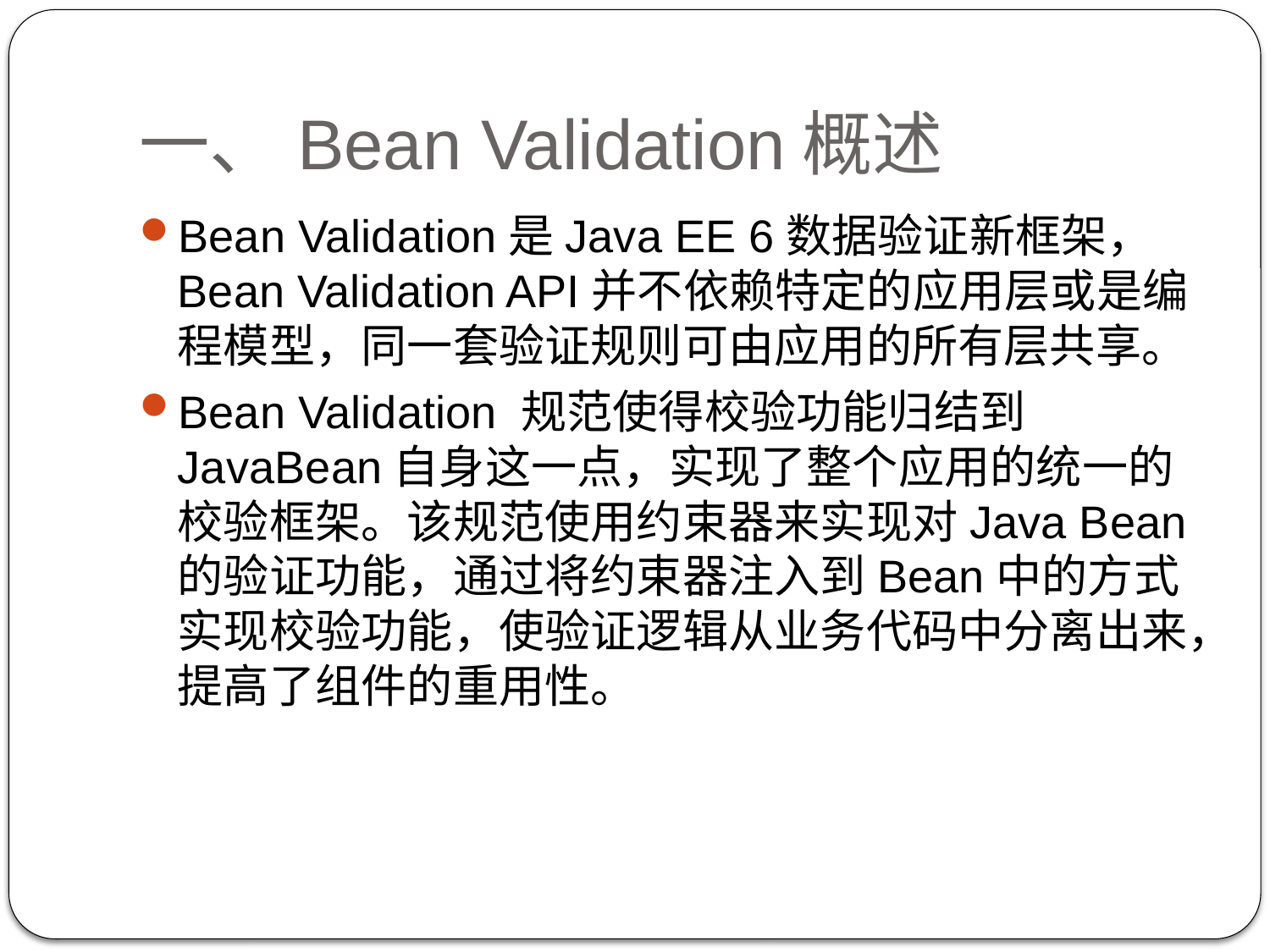

# 一、Bean Validation概述
Bean Validation是Java EE 6数据验证新框架，Bean Validation API并不依赖特定的应用层或是编程模型，同一套验证规则可由应用的所有层共享。
Bean Validation 规范使得校验功能归结到JavaBean自身这一点，实现了整个应用的统一的校验框架。该规范使用约束器来实现对Java Bean的验证功能，通过将约束器注入到Bean中的方式实现校验功能，使验证逻辑从业务代码中分离出来，提高了组件的重用性。